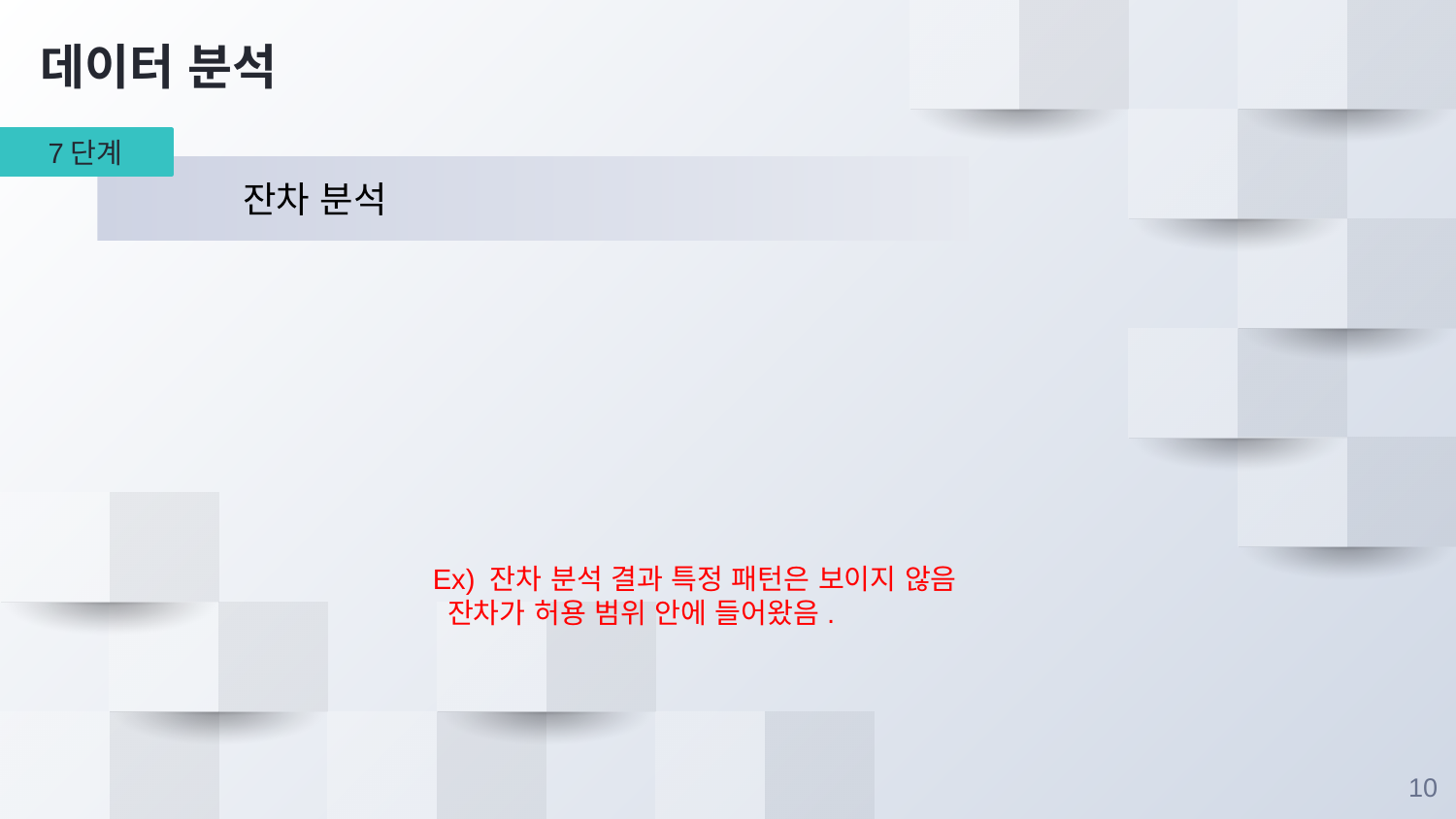

데이터 분석
7단계
	잔차 분석
Ex) 잔차 분석 결과 특정 패턴은 보이지 않음
 잔차가 허용 범위 안에 들어왔음.
10